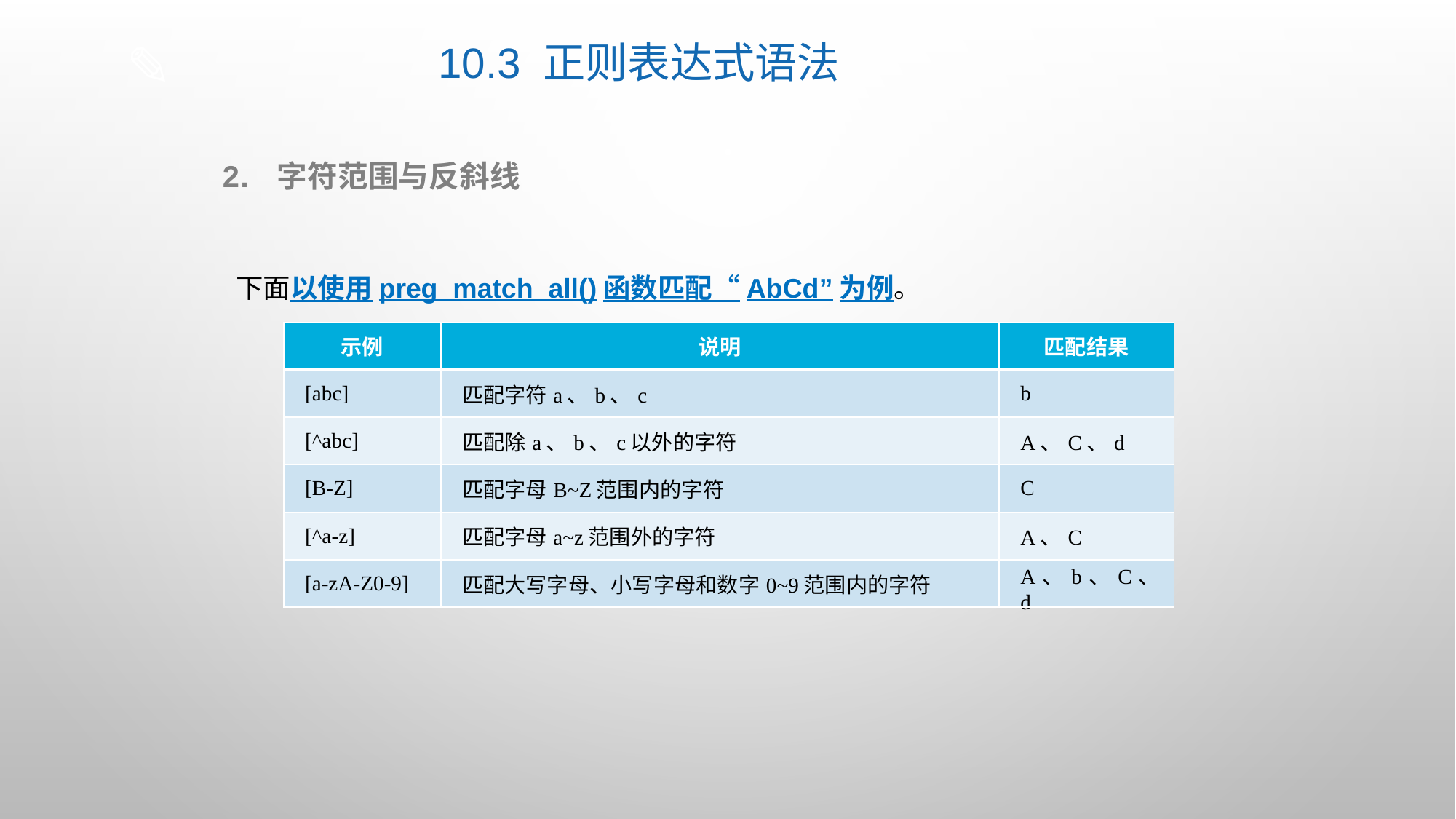

# 10.3 正则表达式语法
字符范围与反斜线
下面以使用preg_match_all()函数匹配“AbCd”为例。
| 示例 | 说明 | 匹配结果 |
| --- | --- | --- |
| [abc] | 匹配字符a、b、c | b |
| [^abc] | 匹配除a、b、c以外的字符 | A、C、d |
| [B-Z] | 匹配字母B~Z范围内的字符 | C |
| [^a-z] | 匹配字母a~z范围外的字符 | A、C |
| [a-zA-Z0-9] | 匹配大写字母、小写字母和数字0~9范围内的字符 | A、b、C、d |